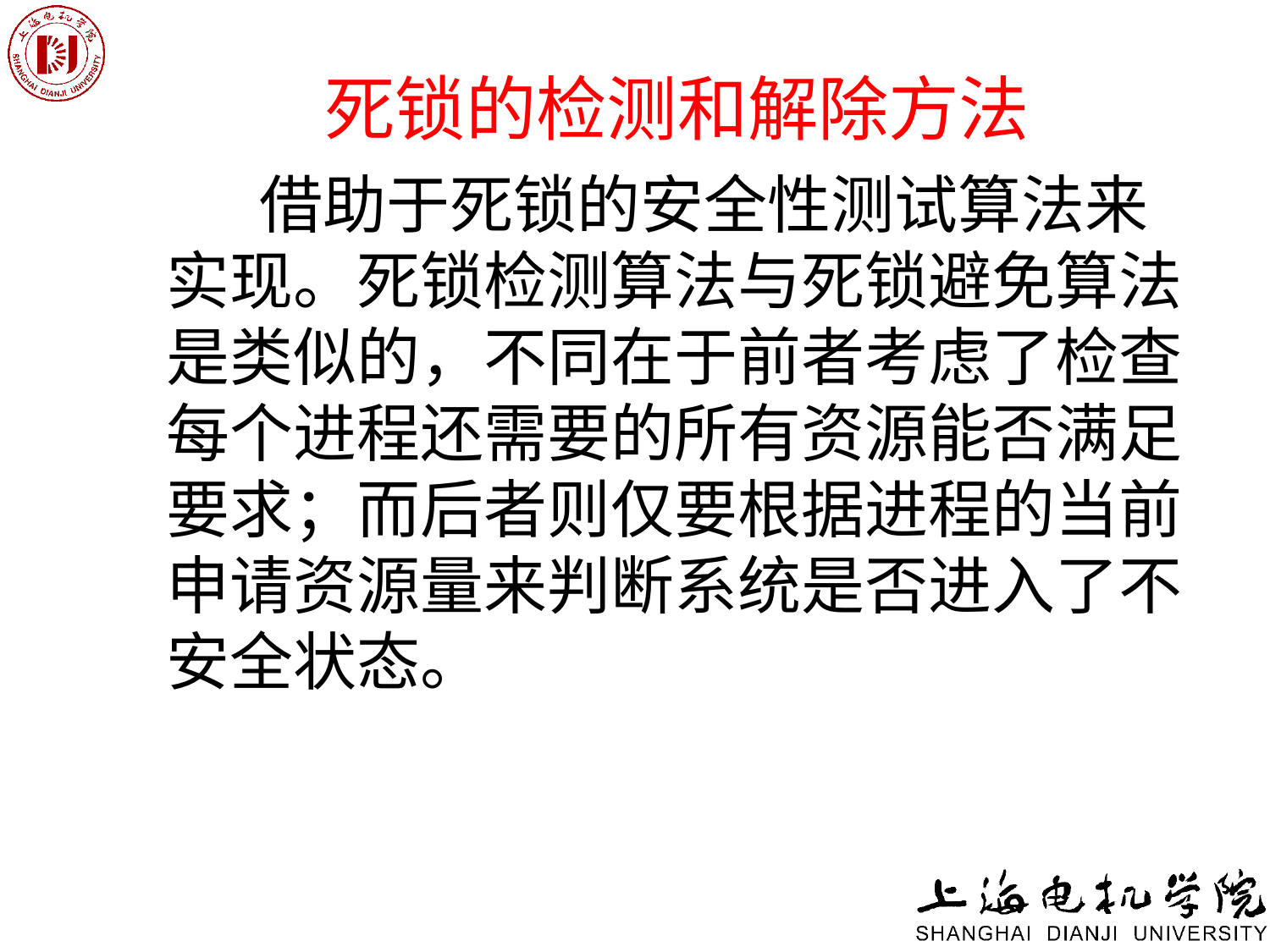

# 死锁的检测和解除方法
         借助于死锁的安全性测试算法来实现。死锁检测算法与死锁避免算法是类似的，不同在于前者考虑了检查每个进程还需要的所有资源能否满足要求；而后者则仅要根据进程的当前申请资源量来判断系统是否进入了不安全状态。